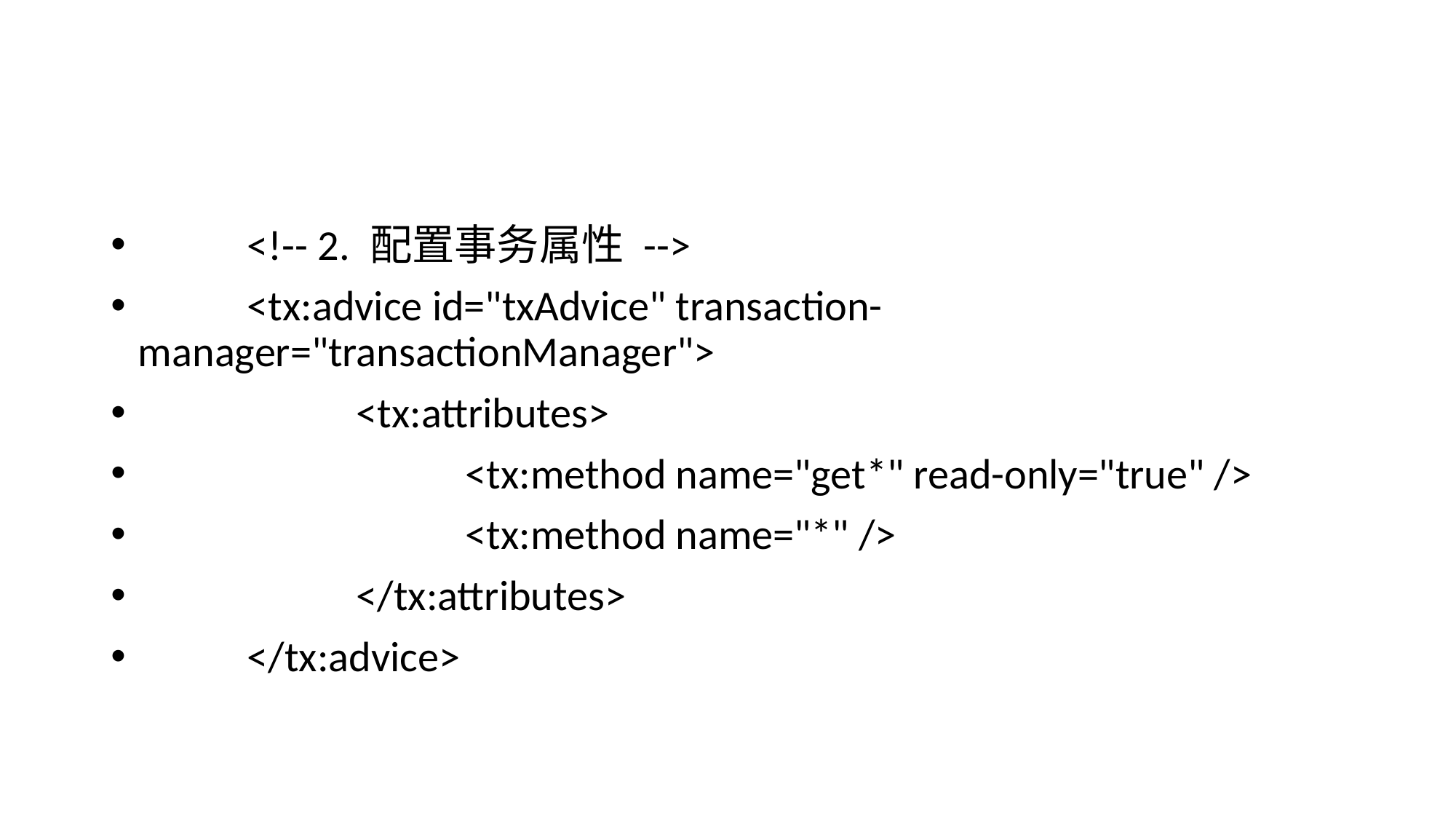

#
	<!-- 2. 配置事务属性 -->
	<tx:advice id="txAdvice" transaction-manager="transactionManager">
		<tx:attributes>
			<tx:method name="get*" read-only="true" />
			<tx:method name="*" />
		</tx:attributes>
	</tx:advice>